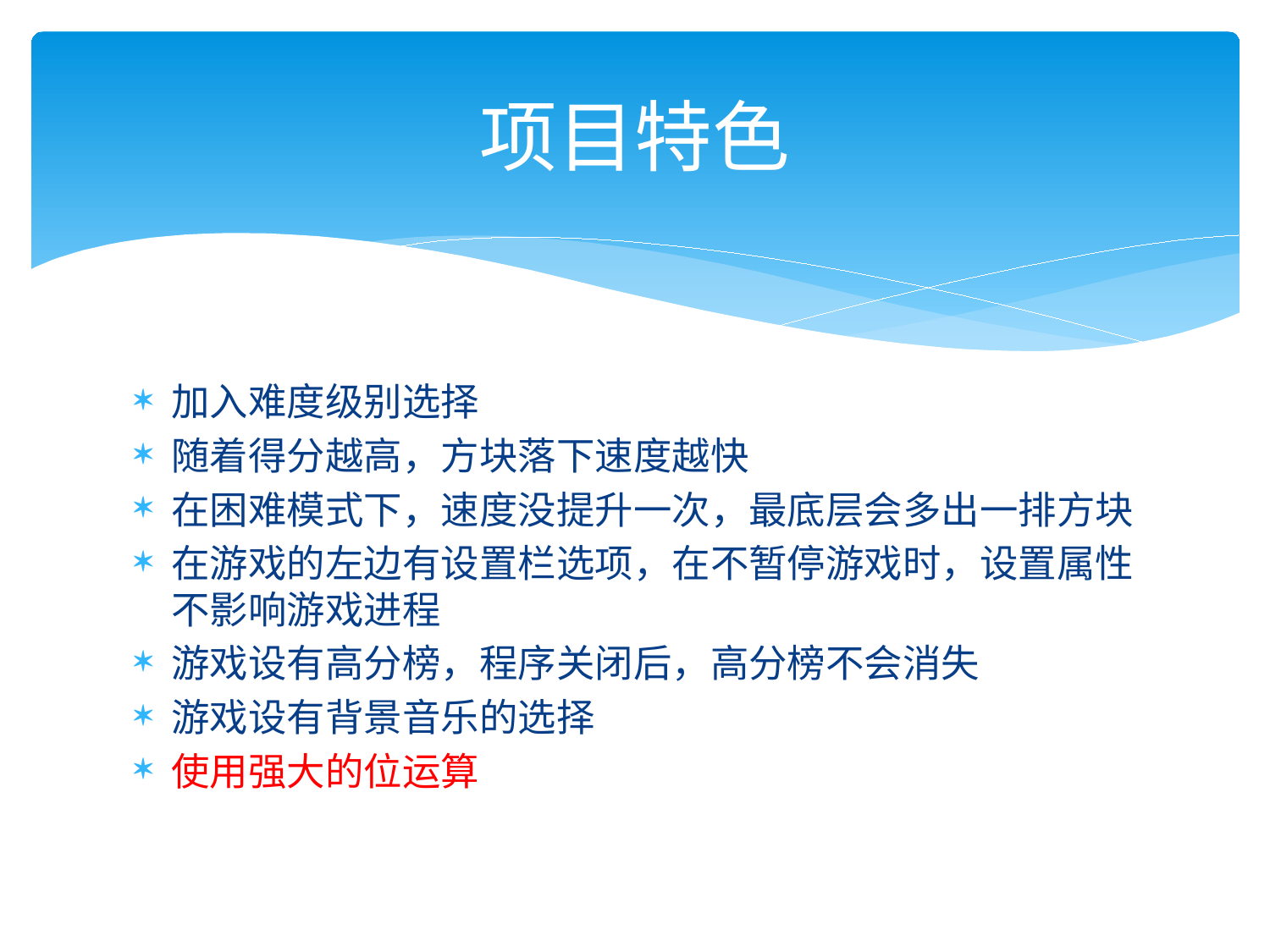

# 项目特色
加入难度级别选择
随着得分越高，方块落下速度越快
在困难模式下，速度没提升一次，最底层会多出一排方块
在游戏的左边有设置栏选项，在不暂停游戏时，设置属性不影响游戏进程
游戏设有高分榜，程序关闭后，高分榜不会消失
游戏设有背景音乐的选择
使用强大的位运算